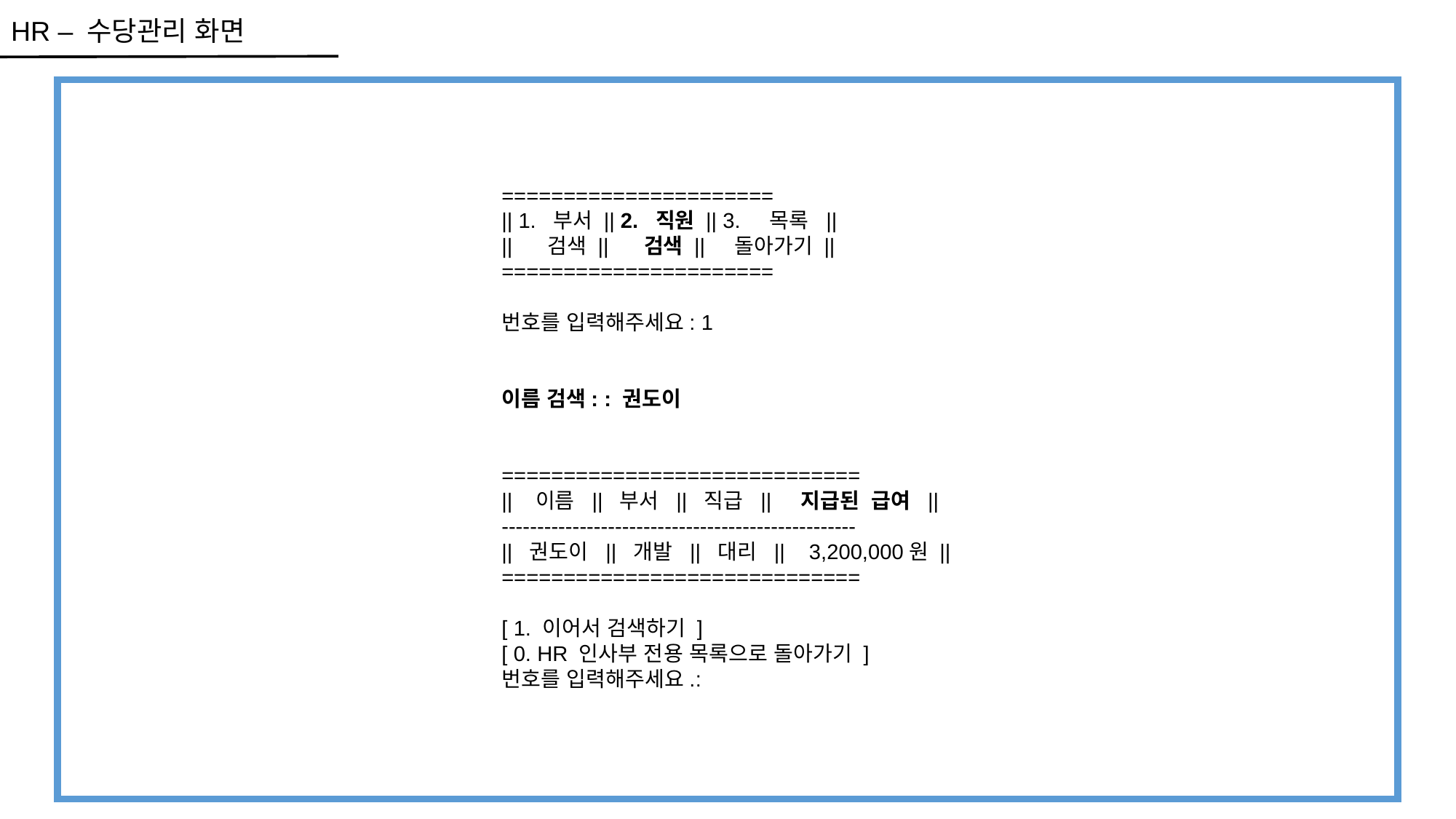

HR – 수당관리 화면

======================
|| 1.  부서 || 2.  직원 || 3.    목록  ||
||     검색 ||     검색 ||    돌아가기 ||
======================

번호를 입력해주세요: 1

이름 검색: : 권도이

=============================
||   이름  ||  부서  ||  직급  ||    지급된  급여  ||
--------------------------------------------------
||  권도이  ||  개발  ||  대리  ||    3,200,000원 ||
=============================

[ 1. 이어서 검색하기 ]
[ 0. HR 인사부 전용 목록으로 돌아가기 ]
번호를 입력해주세요.: